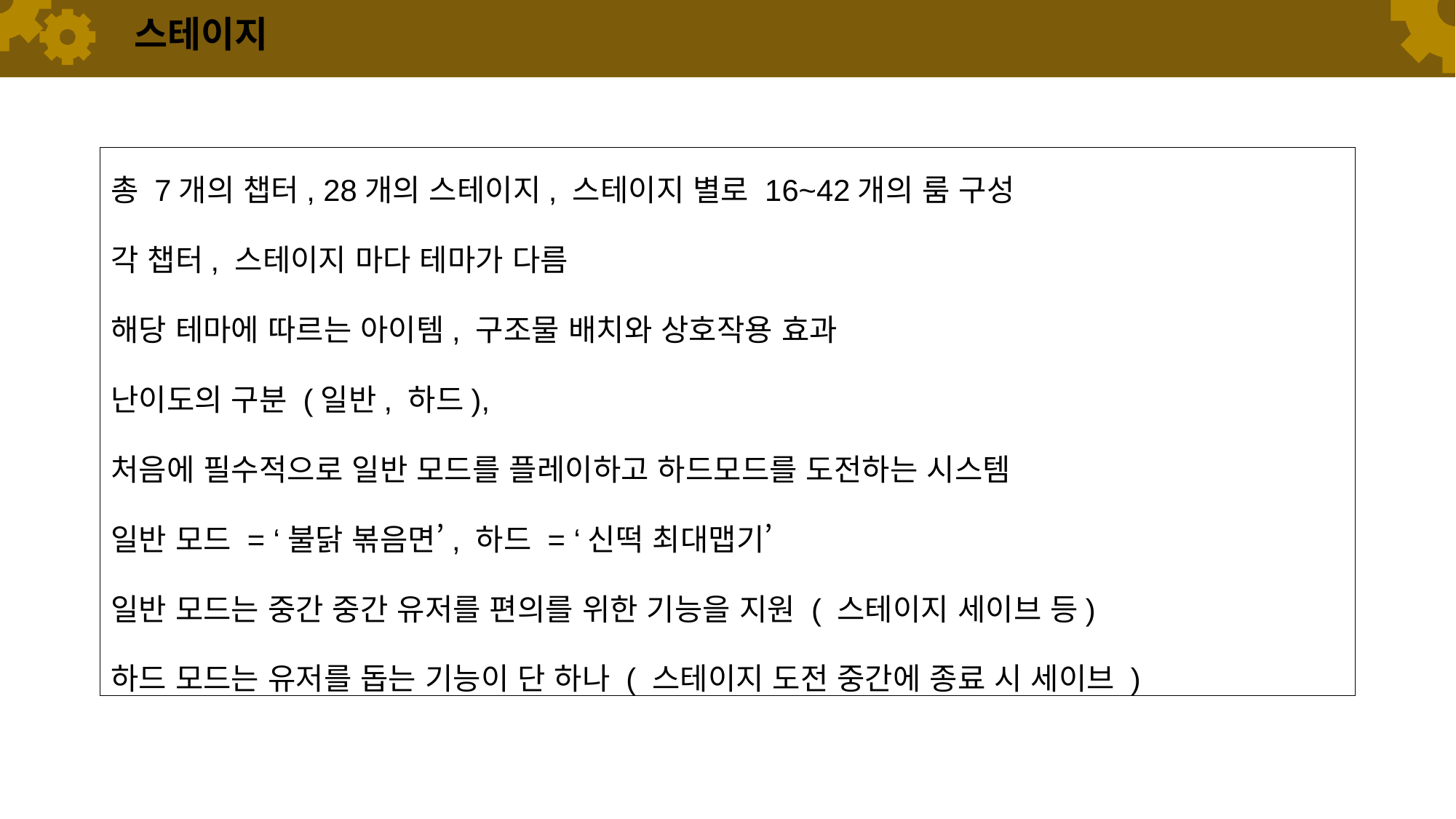

# 스테이지
총 7개의 챕터, 28개의 스테이지, 스테이지 별로 16~42개의 룸 구성
각 챕터, 스테이지 마다 테마가 다름
해당 테마에 따르는 아이템, 구조물 배치와 상호작용 효과
난이도의 구분 (일반, 하드),
처음에 필수적으로 일반 모드를 플레이하고 하드모드를 도전하는 시스템
일반 모드 = ‘불닭 볶음면’, 하드 = ‘신떡 최대맵기’
일반 모드는 중간 중간 유저를 편의를 위한 기능을 지원 ( 스테이지 세이브 등)
하드 모드는 유저를 돕는 기능이 단 하나 ( 스테이지 도전 중간에 종료 시 세이브 )